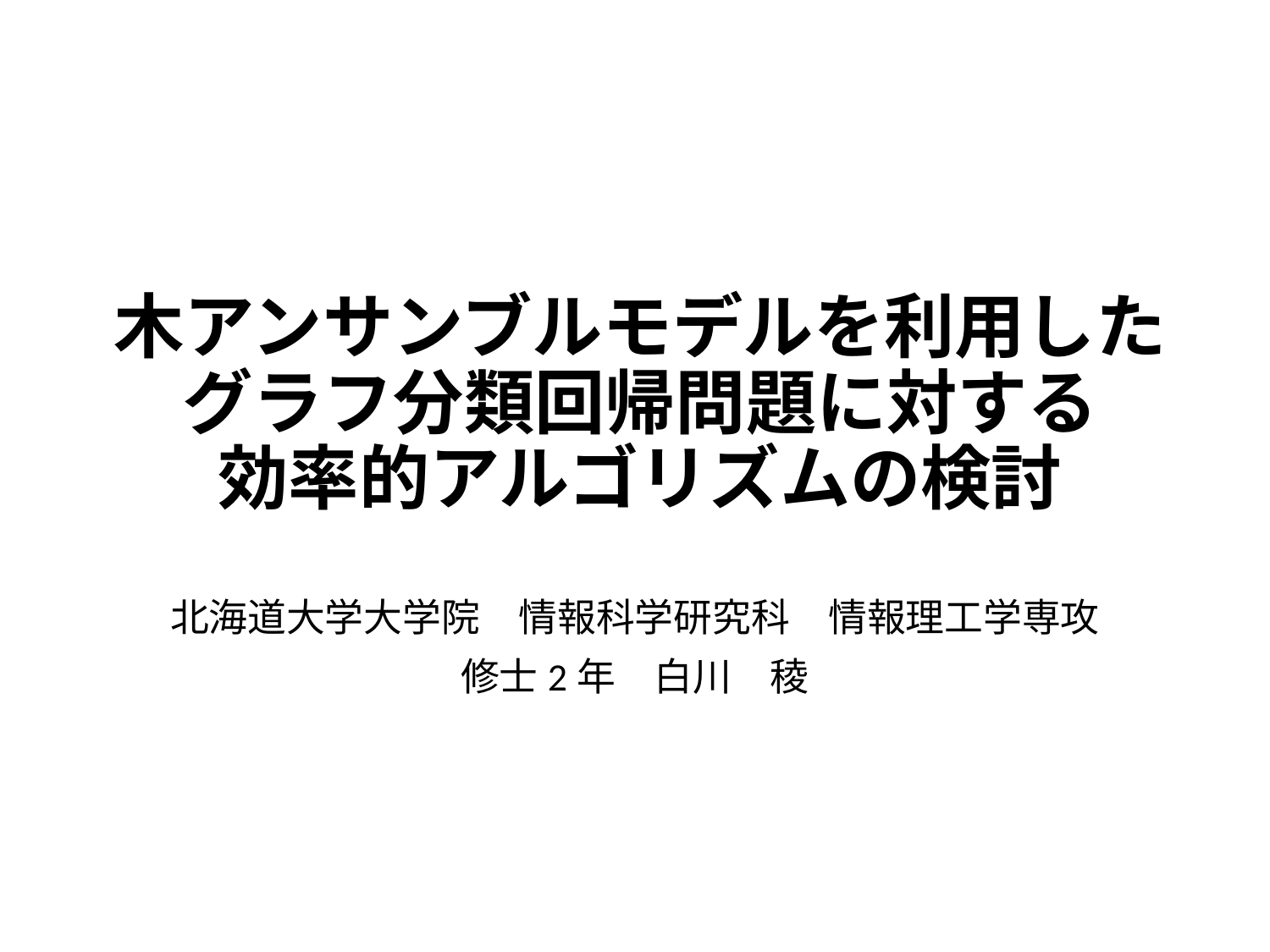

# 木アンサンブルモデルを利用したグラフ分類回帰問題に対する 効率的アルゴリズムの検討
北海道大学大学院　情報科学研究科　情報理工学専攻
修士2年　白川　稜